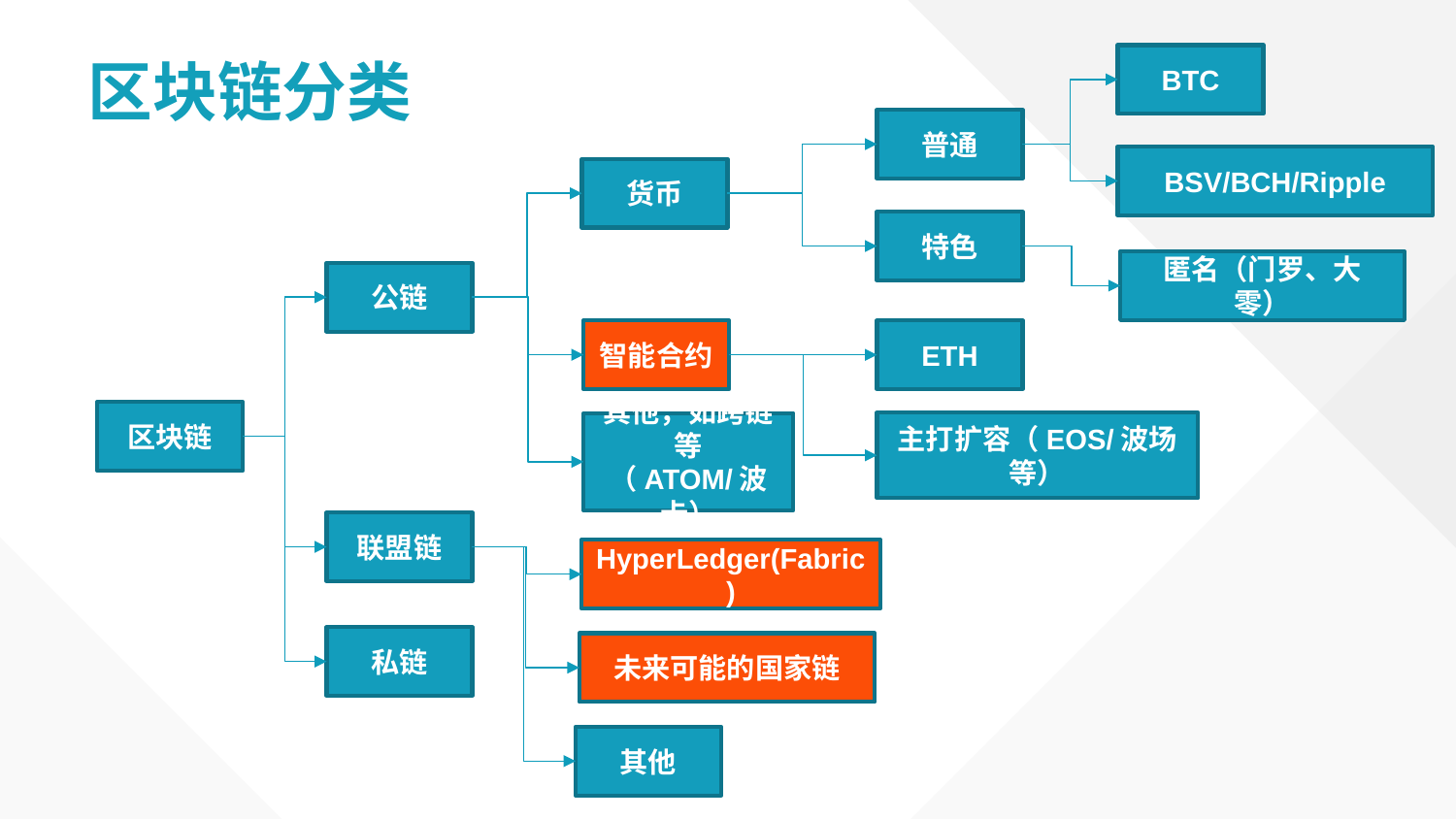

# 区块链分类
BTC
普通
BSV/BCH/Ripple
货币
特色
匿名（门罗、大零）
公链
智能合约
ETH
区块链
主打扩容（EOS/波场等）
其他，如跨链等（ATOM/波卡）
联盟链
HyperLedger(Fabric)
私链
未来可能的国家链
其他